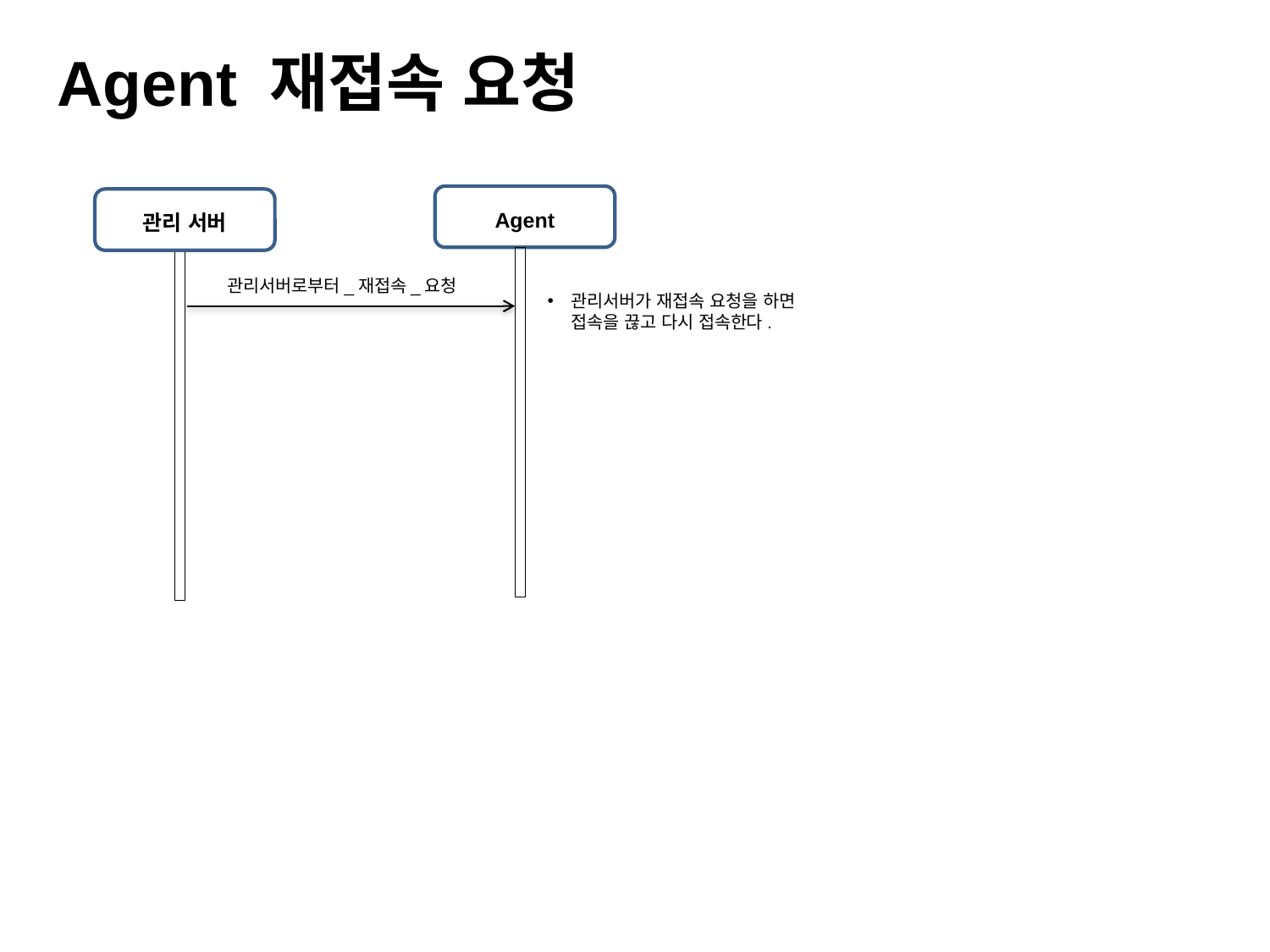

Agent 재접속 요청

Agent

관리 서버

관리서버로부터_재접속_요청
관리서버가 재접속 요청을 하면 접속을 끊고 다시 접속한다.